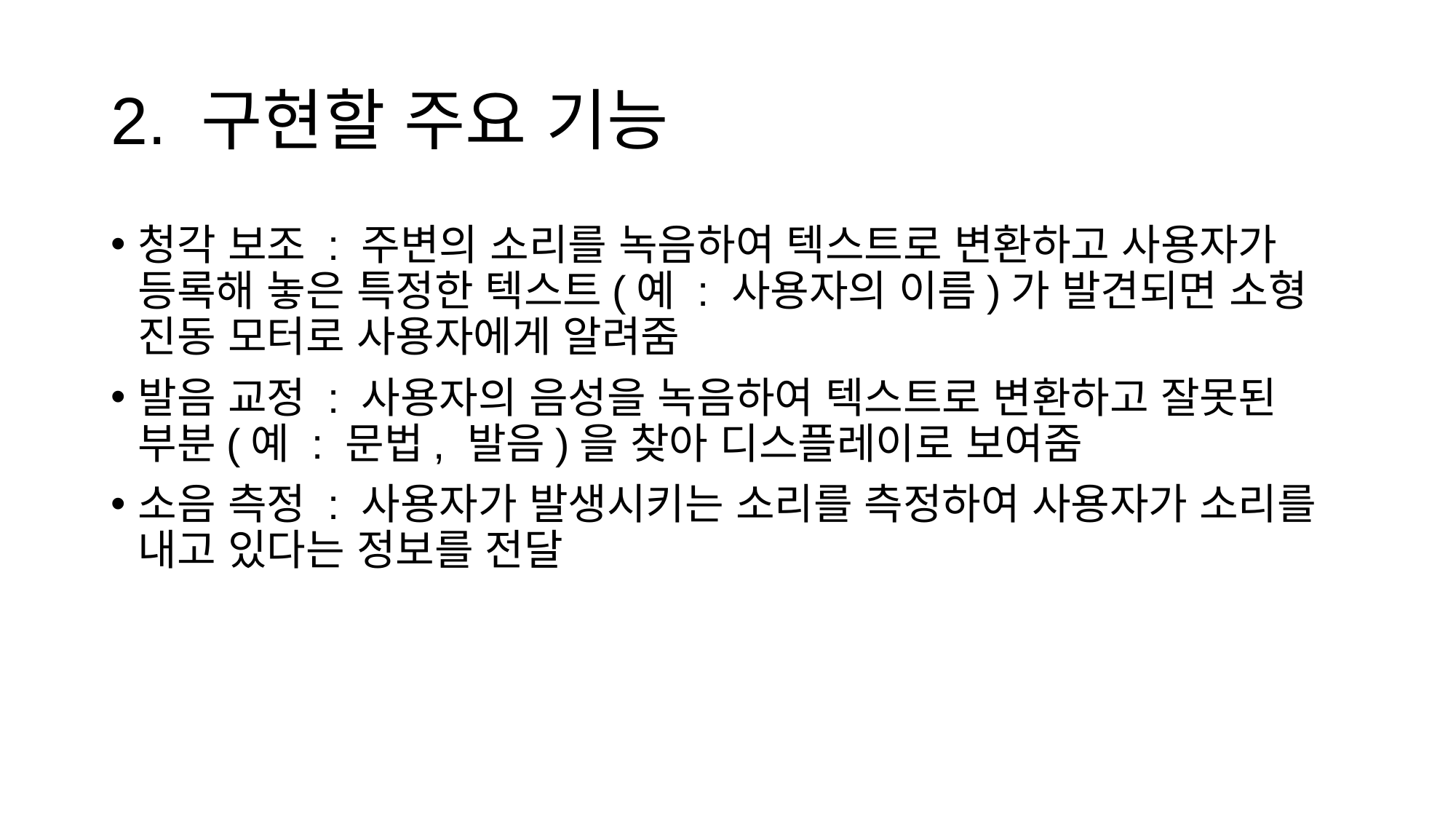

# 2. 구현할 주요 기능
청각 보조 : 주변의 소리를 녹음하여 텍스트로 변환하고 사용자가 등록해 놓은 특정한 텍스트(예 : 사용자의 이름)가 발견되면 소형 진동 모터로 사용자에게 알려줌
발음 교정 : 사용자의 음성을 녹음하여 텍스트로 변환하고 잘못된 부분(예 : 문법, 발음)을 찾아 디스플레이로 보여줌
소음 측정 : 사용자가 발생시키는 소리를 측정하여 사용자가 소리를 내고 있다는 정보를 전달